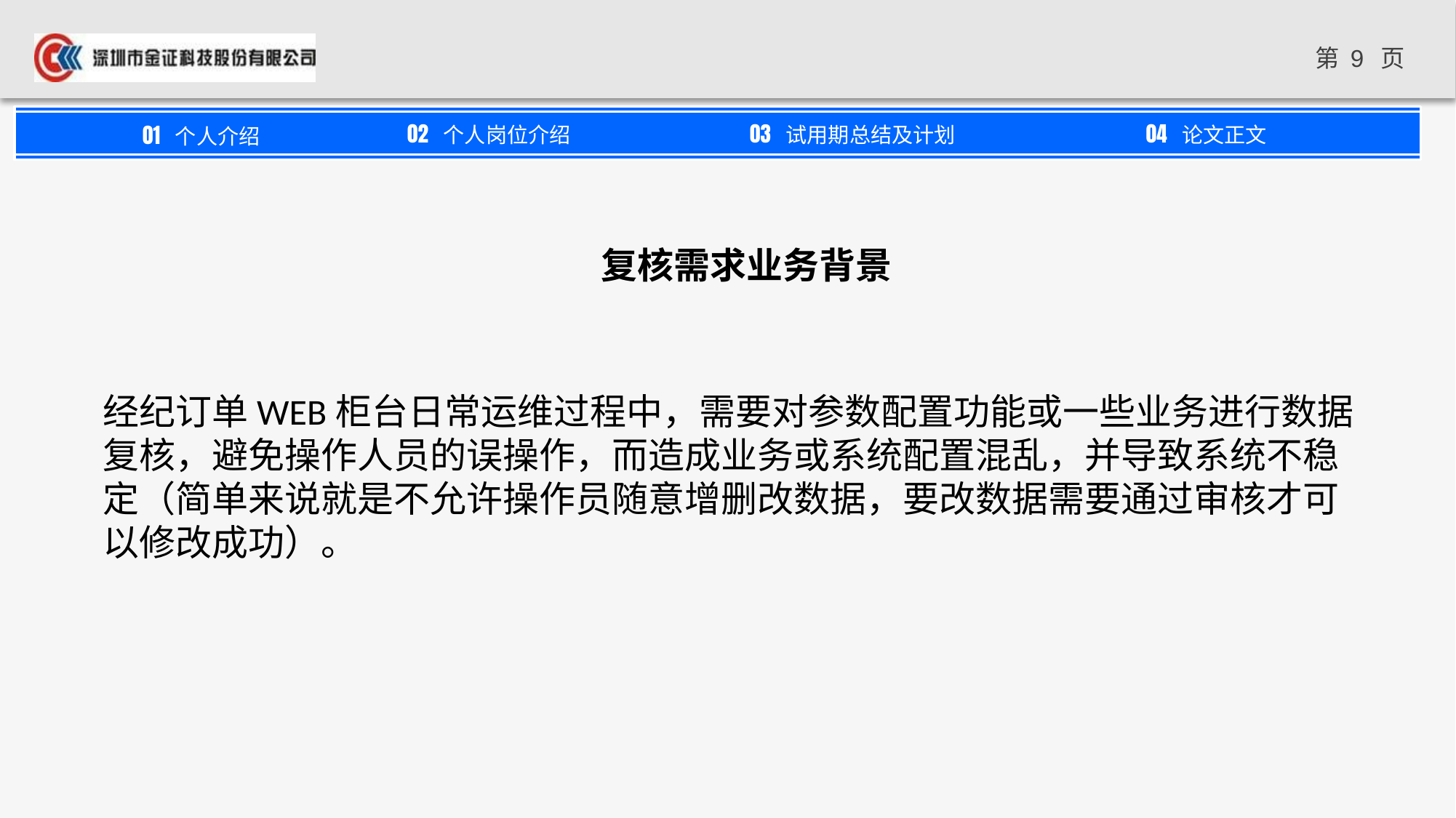

复核需求业务背景
经纪订单WEB柜台日常运维过程中，需要对参数配置功能或一些业务进行数据复核，避免操作人员的误操作，而造成业务或系统配置混乱，并导致系统不稳定（简单来说就是不允许操作员随意增删改数据，要改数据需要通过审核才可以修改成功）。